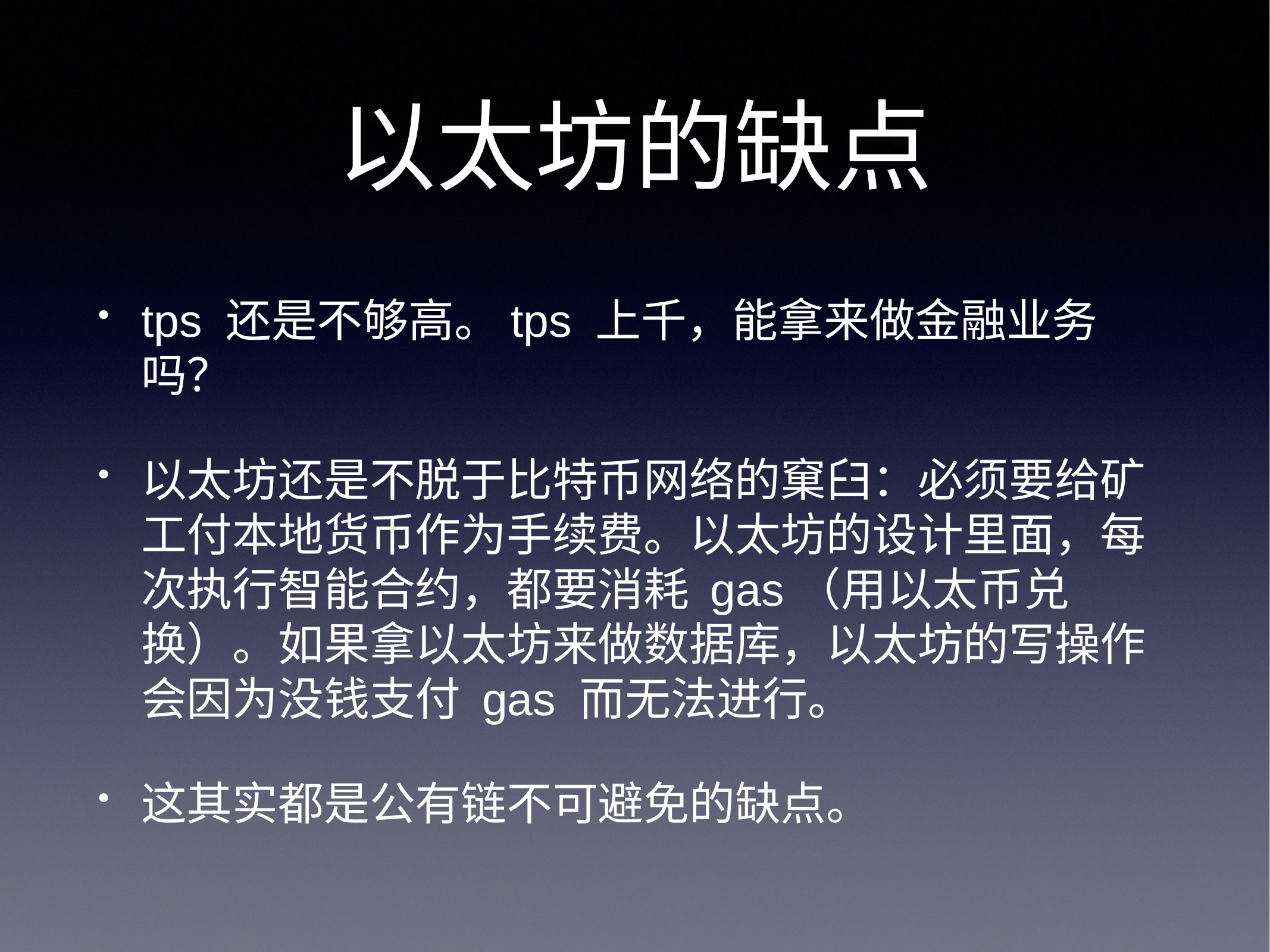

# 以太坊的缺点
tps 还是不够高。tps 上千，能拿来做金融业务吗？
以太坊还是不脱于比特币网络的窠臼：必须要给矿工付本地货币作为手续费。以太坊的设计里面，每次执行智能合约，都要消耗 gas（用以太币兑换）。如果拿以太坊来做数据库，以太坊的写操作会因为没钱支付 gas 而无法进行。
这其实都是公有链不可避免的缺点。